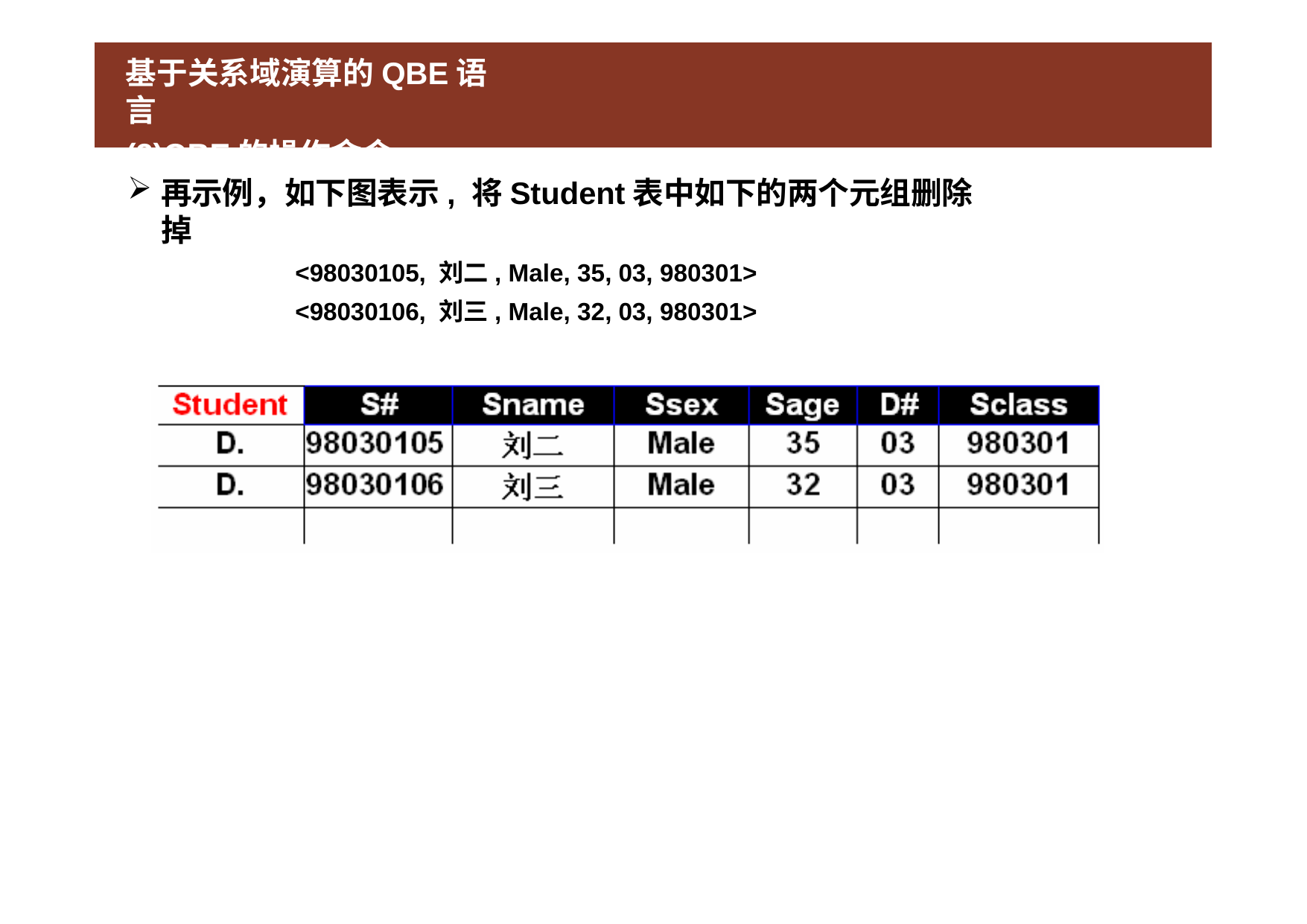

# 基于关系域演算的QBE语言
(3)QBE的操作命令
再示例，如下图表示, 将Student表中如下的两个元组删除掉
<98030105, 刘二, Male, 35, 03, 980301>
<98030106, 刘三, Male, 32, 03, 980301>